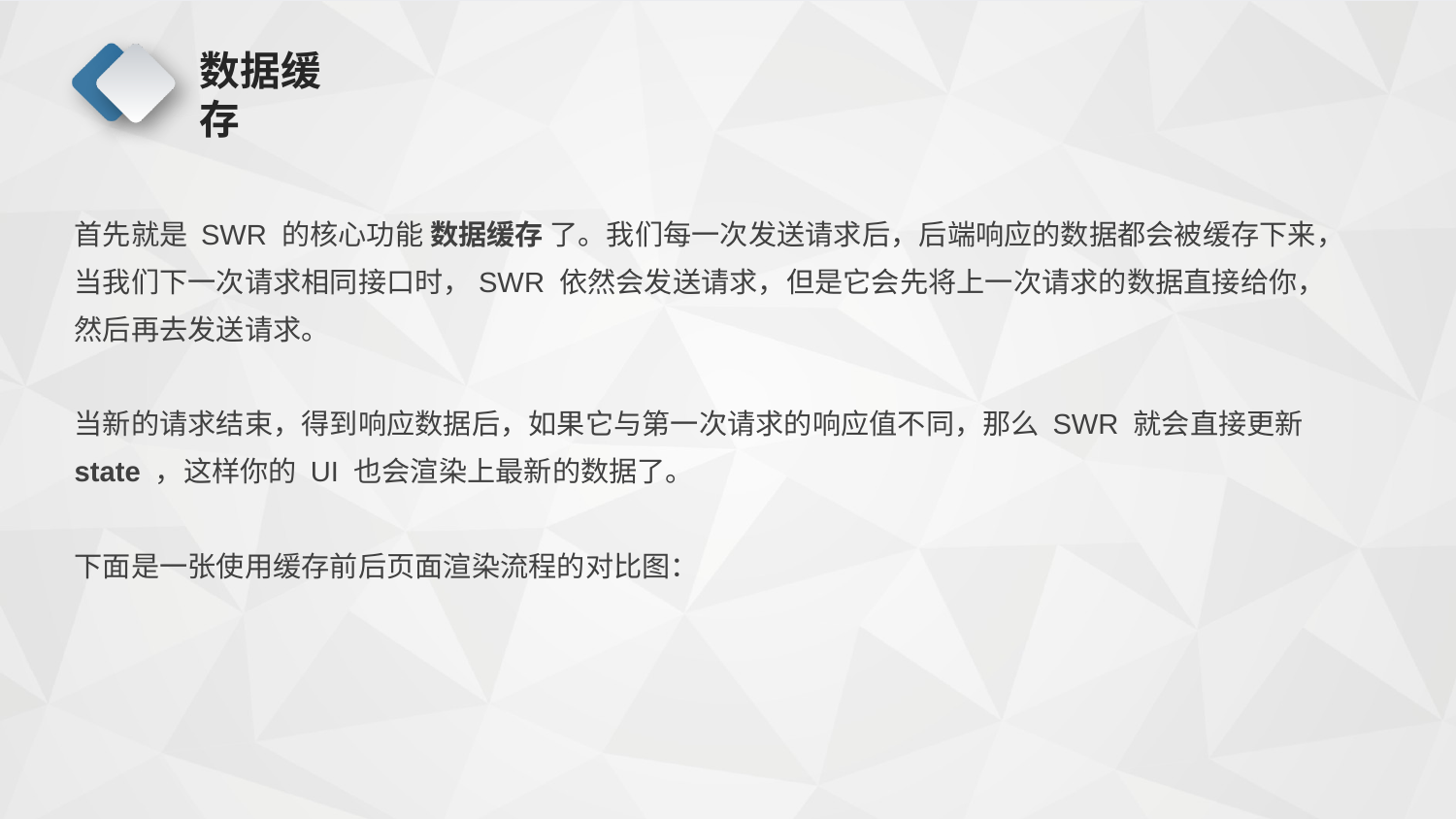

# 数据缓存
首先就是 SWR 的核心功能 数据缓存 了。我们每一次发送请求后，后端响应的数据都会被缓存下来，当我们下一次请求相同接口时，SWR 依然会发送请求，但是它会先将上一次请求的数据直接给你，然后再去发送请求。

当新的请求结束，得到响应数据后，如果它与第一次请求的响应值不同，那么 SWR 就会直接更新 state ，这样你的 UI 也会渲染上最新的数据了。

下面是一张使用缓存前后页面渲染流程的对比图：